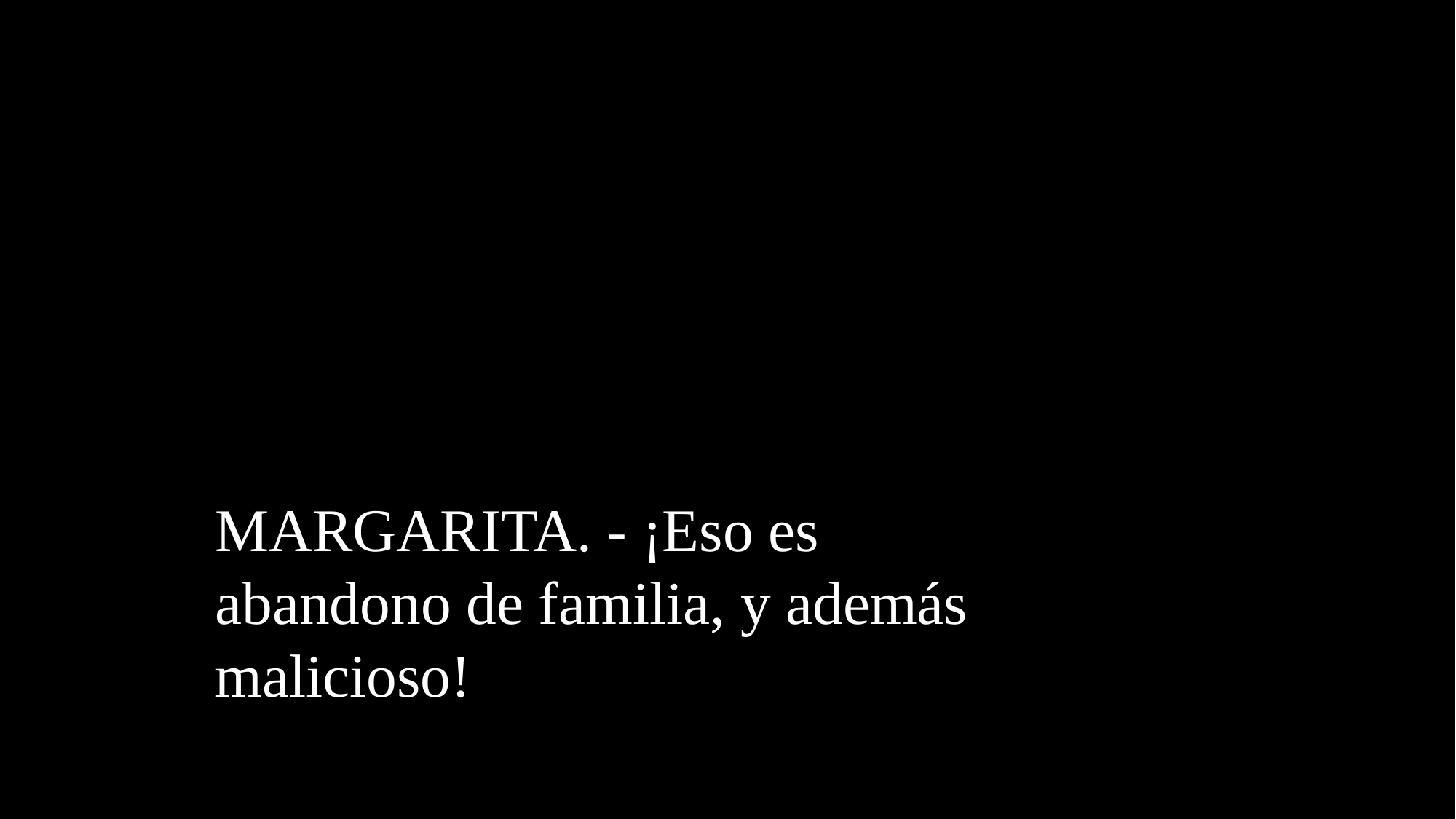

MARGARITA. - ¡Eso es abandono de familia, y además malicioso!

マルガリータ: それって家族の放棄です、しかも悪意のある！